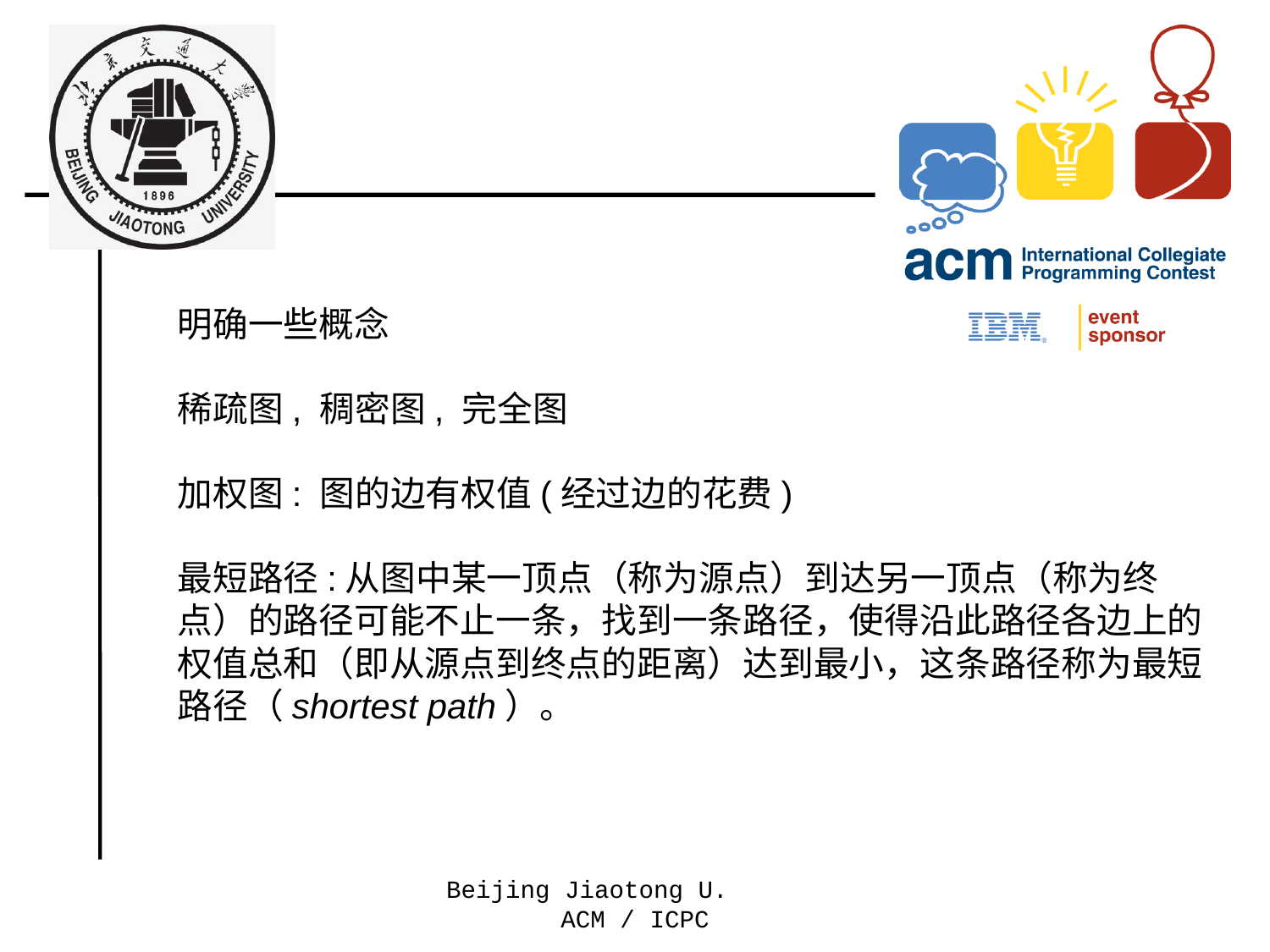

明确一些概念

稀疏图, 稠密图, 完全图

加权图: 图的边有权值(经过边的花费)

最短路径:从图中某一顶点（称为源点）到达另一顶点（称为终点）的路径可能不止一条，找到一条路径，使得沿此路径各边上的权值总和（即从源点到终点的距离）达到最小，这条路径称为最短路径（shortest path）。